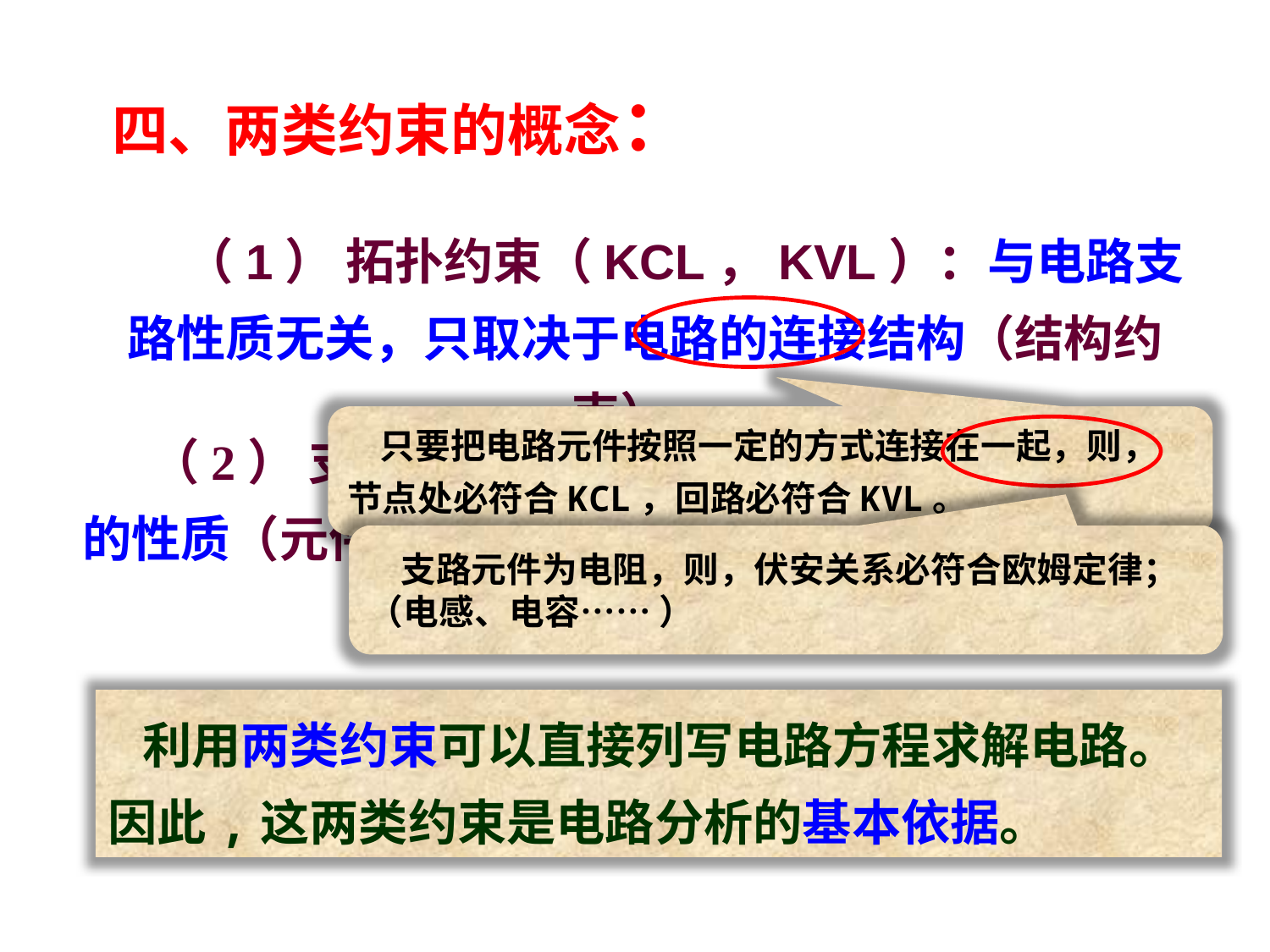

四、两类约束的概念：
      （1） 拓扑约束（KCL，KVL）：与电路支路性质无关，只取决于电路的连接结构（结构约束）。

   只要把电路元件按照一定的方式连接在一起，则，
节点处必符合KCL，回路必符合KVL。
     （2） 支路约束（支路VAR)：取决于支路元件的性质（元件约束）。

   支路元件为电阻，则，伏安关系必符合欧姆定律；（电感、电容…… ）
  利用两类约束可以直接列写电路方程求解电路。因此,这两类约束是电路分析的基本依据。
11